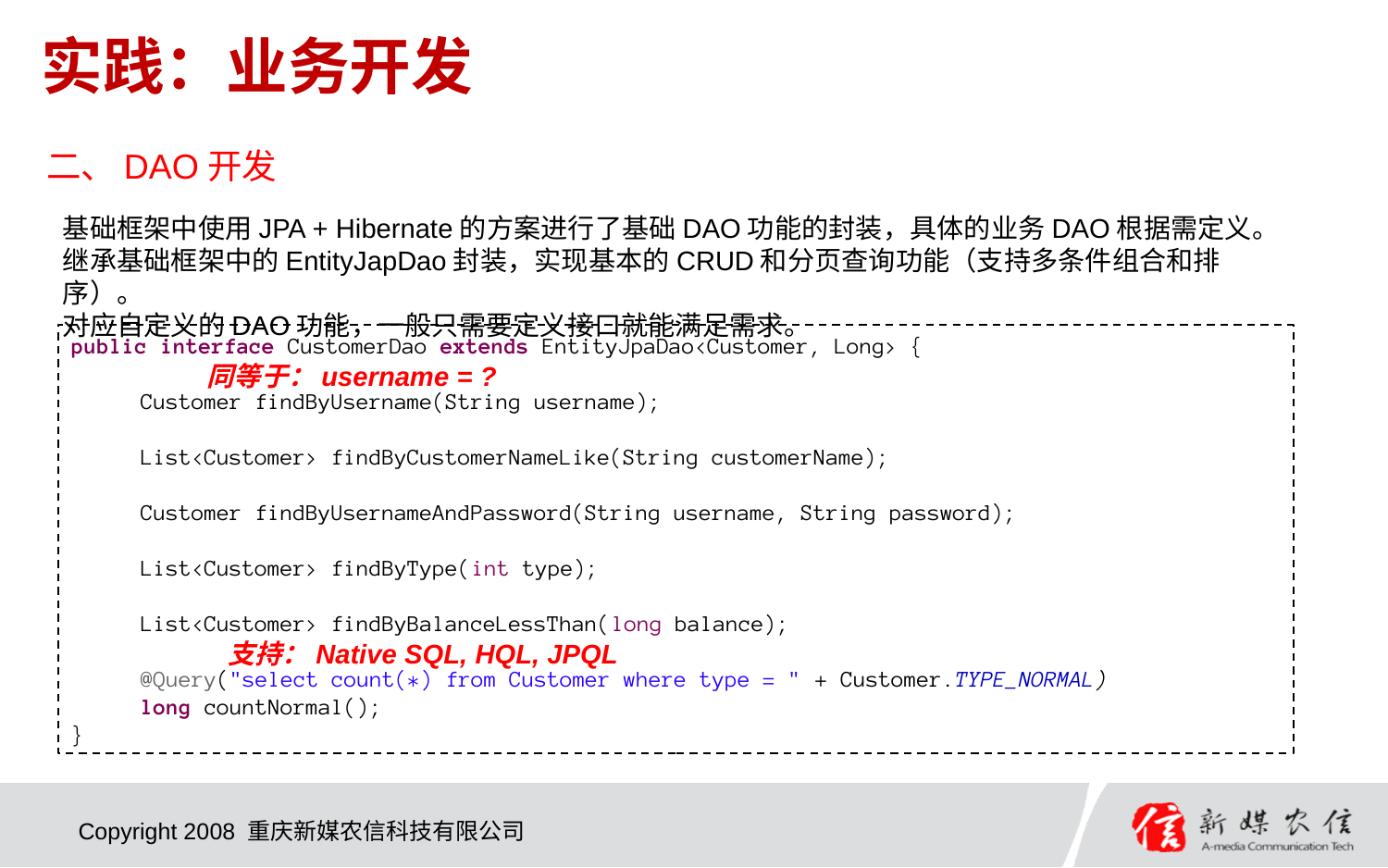

# 实践：业务开发
二、DAO开发
基础框架中使用JPA + Hibernate的方案进行了基础DAO功能的封装，具体的业务DAO根据需定义。
继承基础框架中的EntityJapDao封装，实现基本的CRUD和分页查询功能（支持多条件组合和排序）。
对应自定义的DAO功能，一般只需要定义接口就能满足需求。
public interface CustomerDao extends EntityJpaDao<Customer, Long> {

Customer findByUsername(String username);

List<Customer> findByCustomerNameLike(String customerName);

Customer findByUsernameAndPassword(String username, String password);

List<Customer> findByType(int type);

List<Customer> findByBalanceLessThan(long balance);

@Query("select count(*) from Customer where type = " + Customer.TYPE_NORMAL)
long countNormal();
}
同等于：username = ?
支持：Native SQL, HQL, JPQL